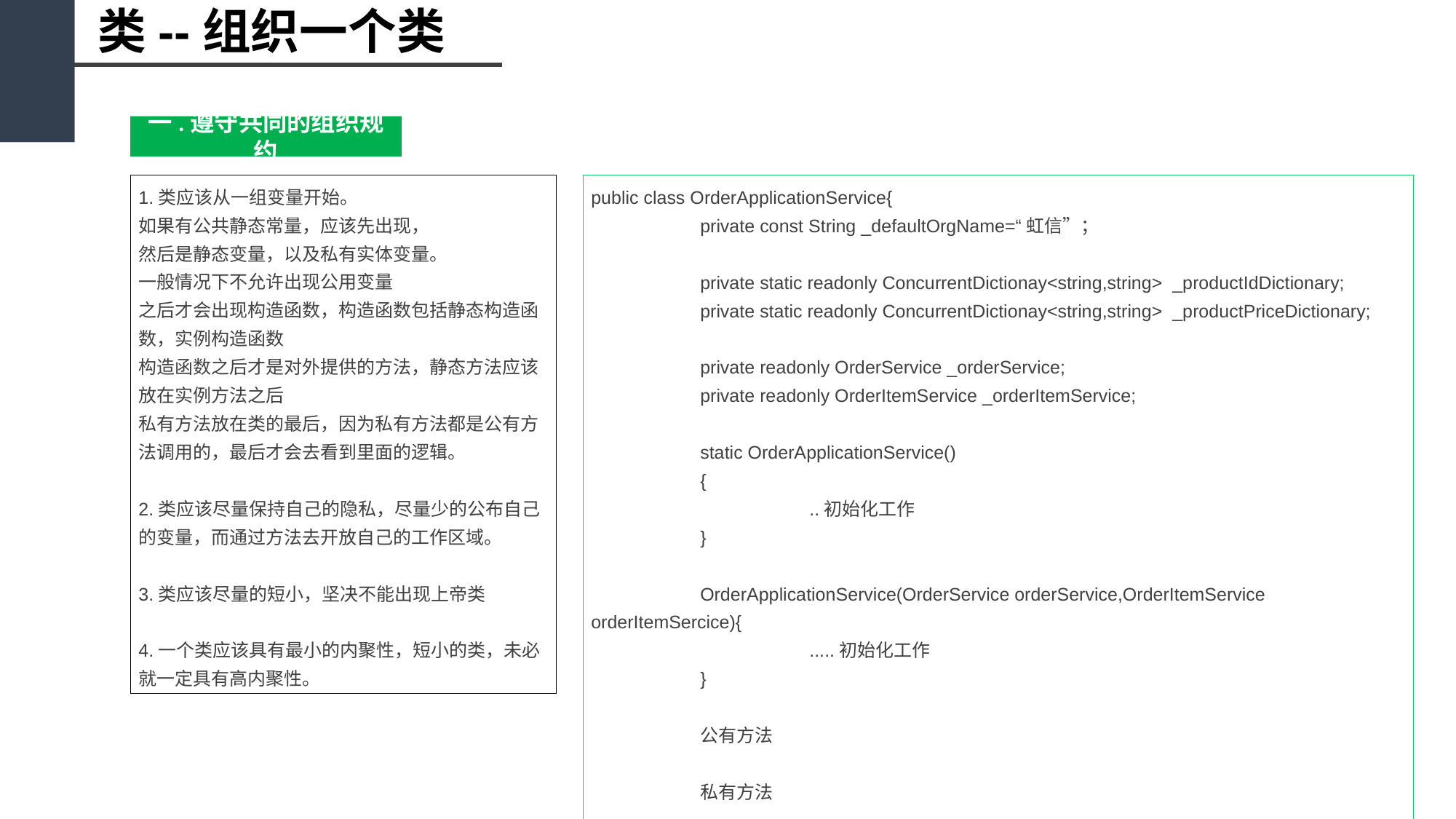

类--组织一个类
一.遵守共同的组织规约
1.类应该从一组变量开始。
如果有公共静态常量，应该先出现，
然后是静态变量，以及私有实体变量。
一般情况下不允许出现公用变量
之后才会出现构造函数，构造函数包括静态构造函数，实例构造函数
构造函数之后才是对外提供的方法，静态方法应该放在实例方法之后
私有方法放在类的最后，因为私有方法都是公有方法调用的，最后才会去看到里面的逻辑。

2.类应该尽量保持自己的隐私，尽量少的公布自己的变量，而通过方法去开放自己的工作区域。

3.类应该尽量的短小，坚决不能出现上帝类

4.一个类应该具有最小的内聚性，短小的类，未必就一定具有高内聚性。
public class OrderApplicationService{
	private const String _defaultOrgName=“虹信”；

	private static readonly ConcurrentDictionay<string,string>  _productIdDictionary;
	private static readonly ConcurrentDictionay<string,string>  _productPriceDictionary;

	private readonly OrderService _orderService;
	private readonly OrderItemService _orderItemService;

	static OrderApplicationService()
	{
		..初始化工作
	}

	OrderApplicationService(OrderService orderService,OrderItemService orderItemSercice){
		.....初始化工作
	}

	公有方法

	私有方法